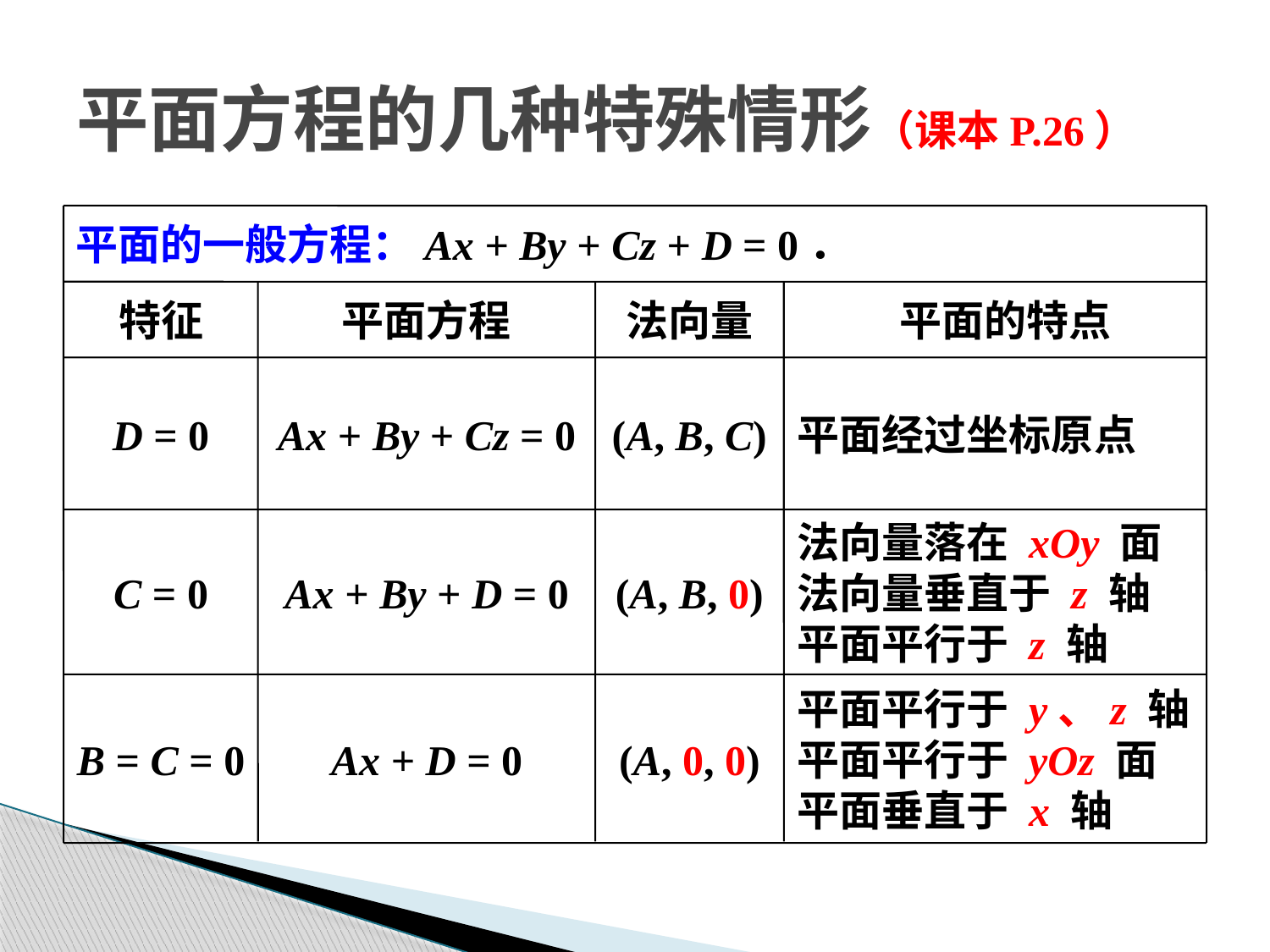

# 平面方程的几种特殊情形（课本P.26）
平面的一般方程：Ax + By + Cz + D = 0．

特征

平面方程
法向量

平面的特点

D = 0
Ax + By + Cz = 0
(A, B, C)
平面经过坐标原点
C = 0
Ax + By + D = 0
(A, B, 0)
法向量落在 xOy 面
法向量垂直于 z 轴
平面平行于 z 轴
B = C = 0
Ax + D = 0
(A, 0, 0)
平面平行于 y、z 轴
平面平行于 yOz 面
平面垂直于 x 轴